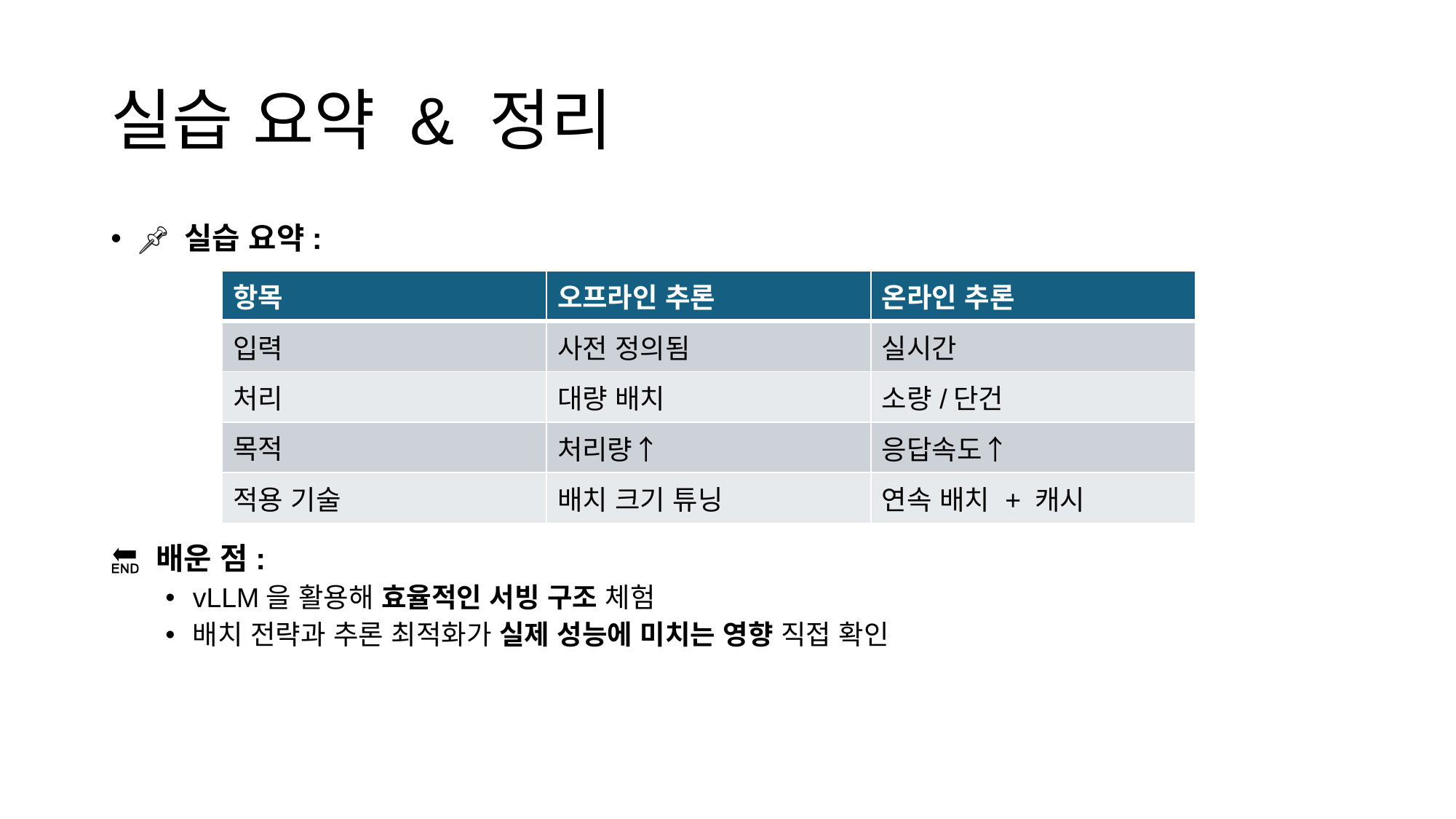

# 실습 요약 & 정리
📌 실습 요약:

🔚 배운 점:
vLLM을 활용해 효율적인 서빙 구조 체험
배치 전략과 추론 최적화가 실제 성능에 미치는 영향 직접 확인

| 항목 | 오프라인 추론 | 온라인 추론 |
| --- | --- | --- |
| 입력 | 사전 정의됨 | 실시간 |
| 처리 | 대량 배치 | 소량/단건 |
| 목적 | 처리량↑ | 응답속도↑ |
| 적용 기술 | 배치 크기 튜닝 | 연속 배치 + 캐시 |